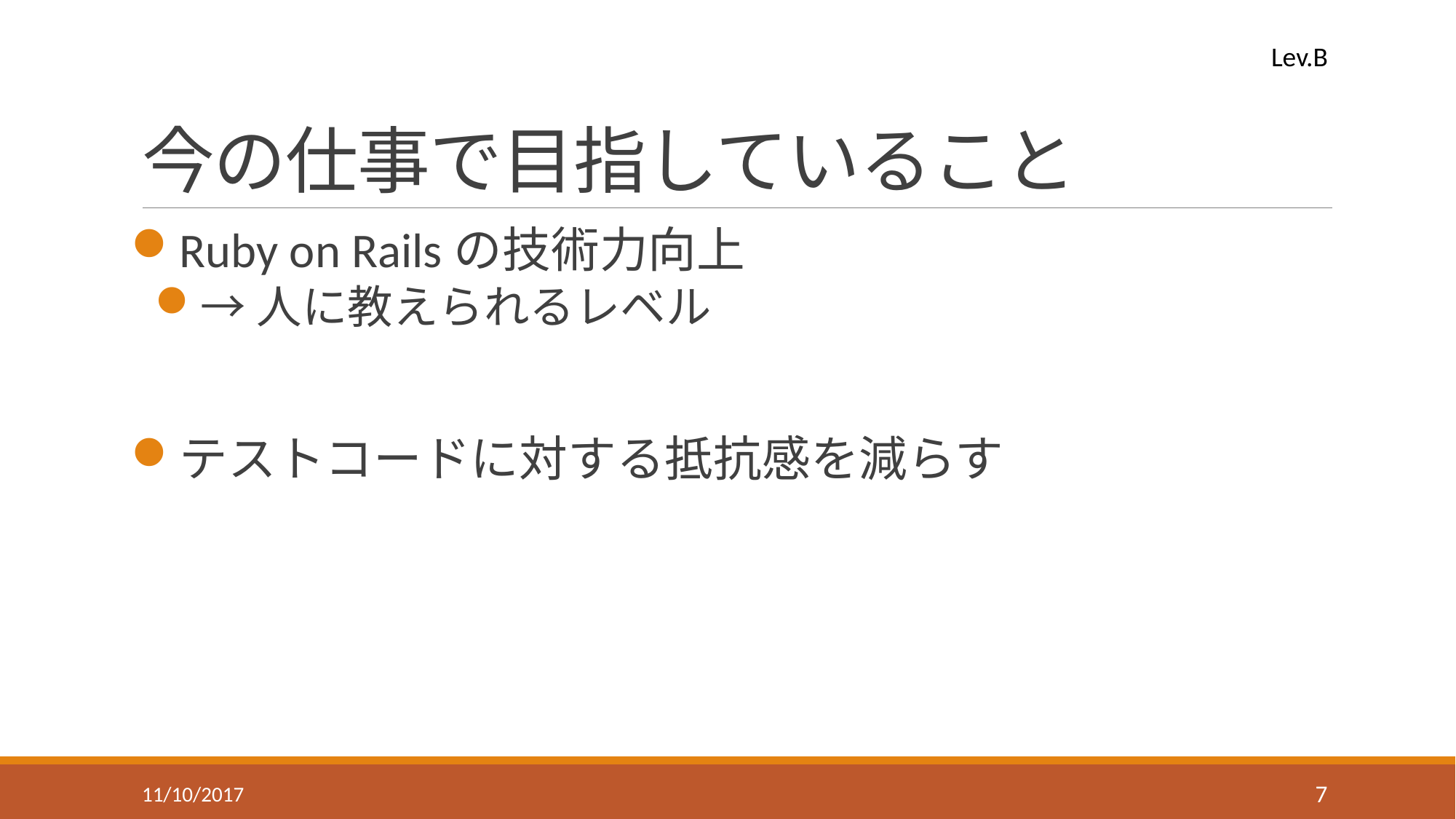

# 今の仕事で目指していること
Ruby on Railsの技術力向上
→人に教えられるレベル

テストコードに対する抵抗感を減らす
11/10/2017
7